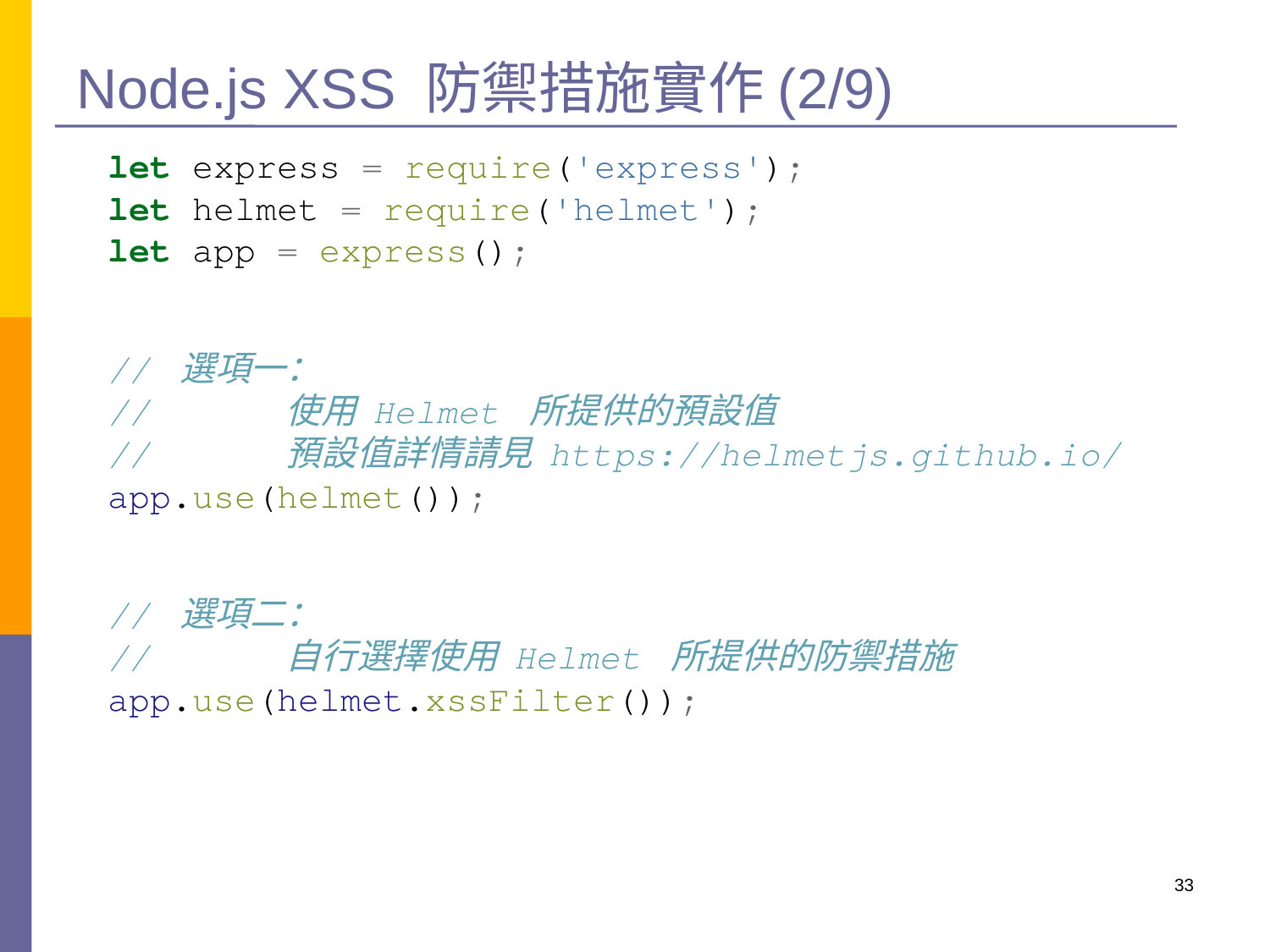

# Node.js XSS 防禦措施實作(2/9)
let express = require('express');
let helmet = require('helmet');
let app = express();
// 選項一：
//      使用 Helmet 所提供的預設值
//      預設值詳情請見 https://helmetjs.github.io/
app.use(helmet());
// 選項二：
//      自行選擇使用 Helmet 所提供的防禦措施
app.use(helmet.xssFilter());
33